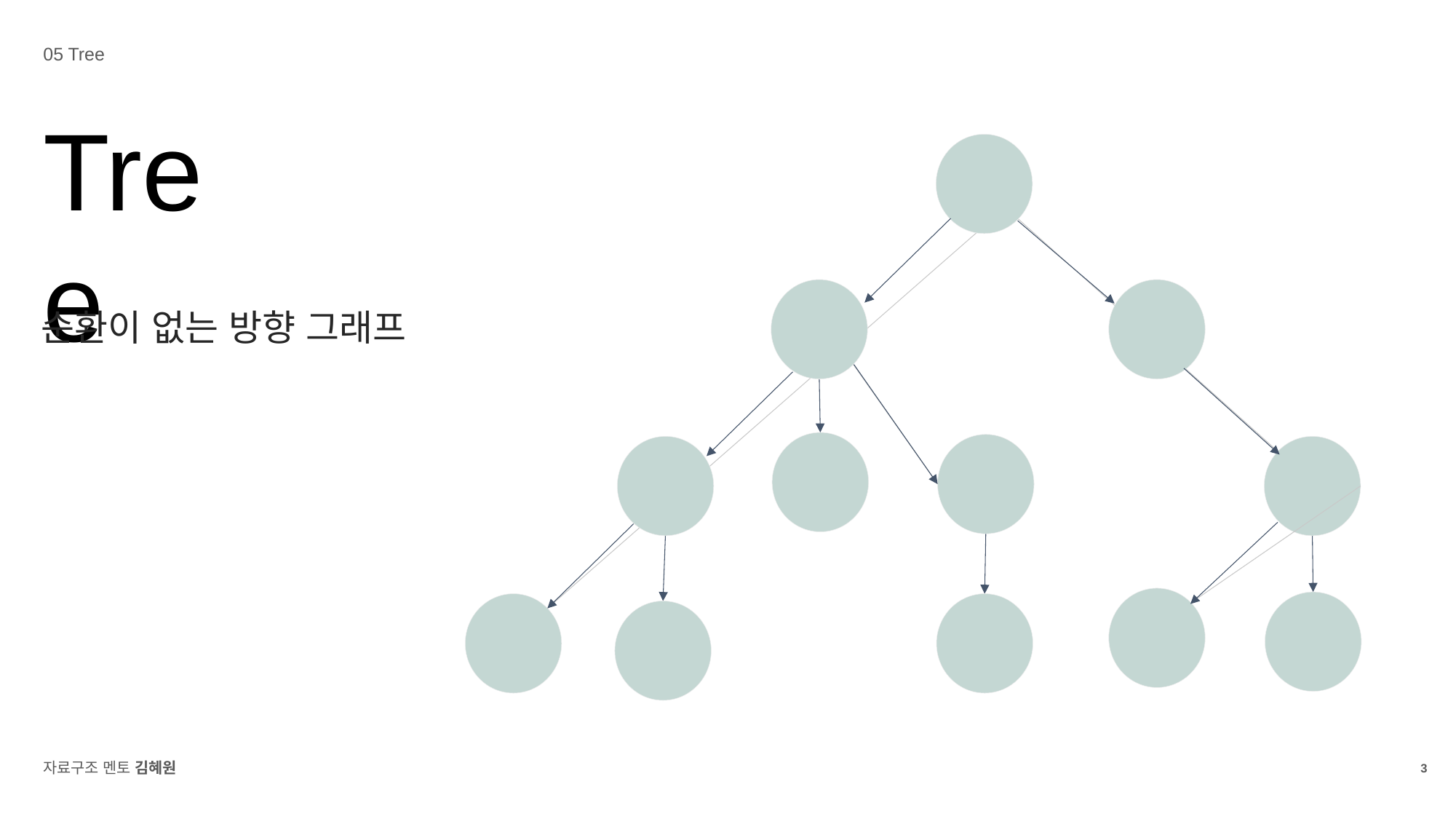

05 Tree
Tree

순환이 없는 방향 그래프